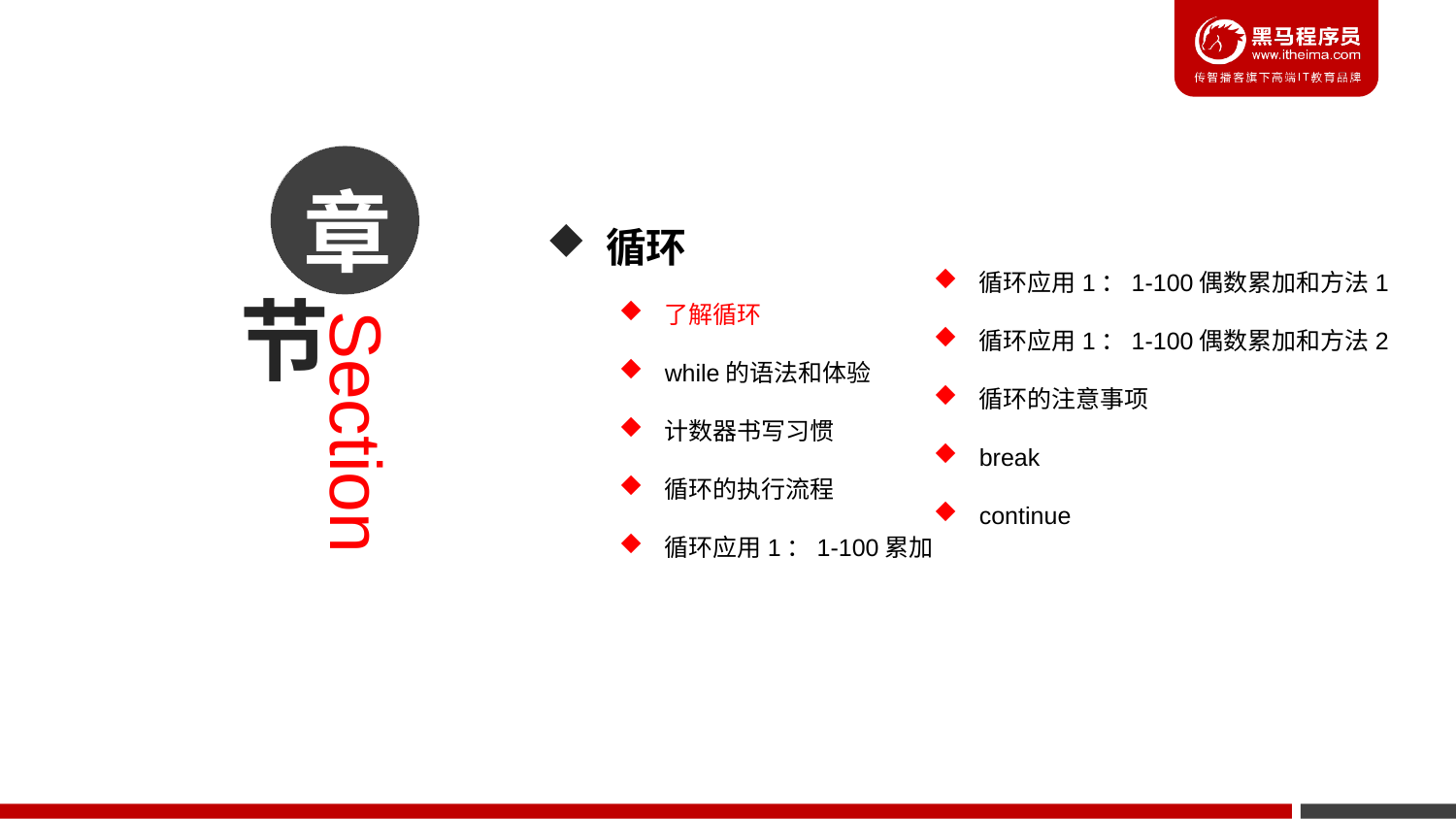

章
 循环
了解循环
while的语法和体验
计数器书写习惯
循环的执行流程
循环应用1：1-100累加

循环应用1：1-100偶数累加和方法1
循环应用1：1-100偶数累加和方法2
循环的注意事项
break
continue

节
Section